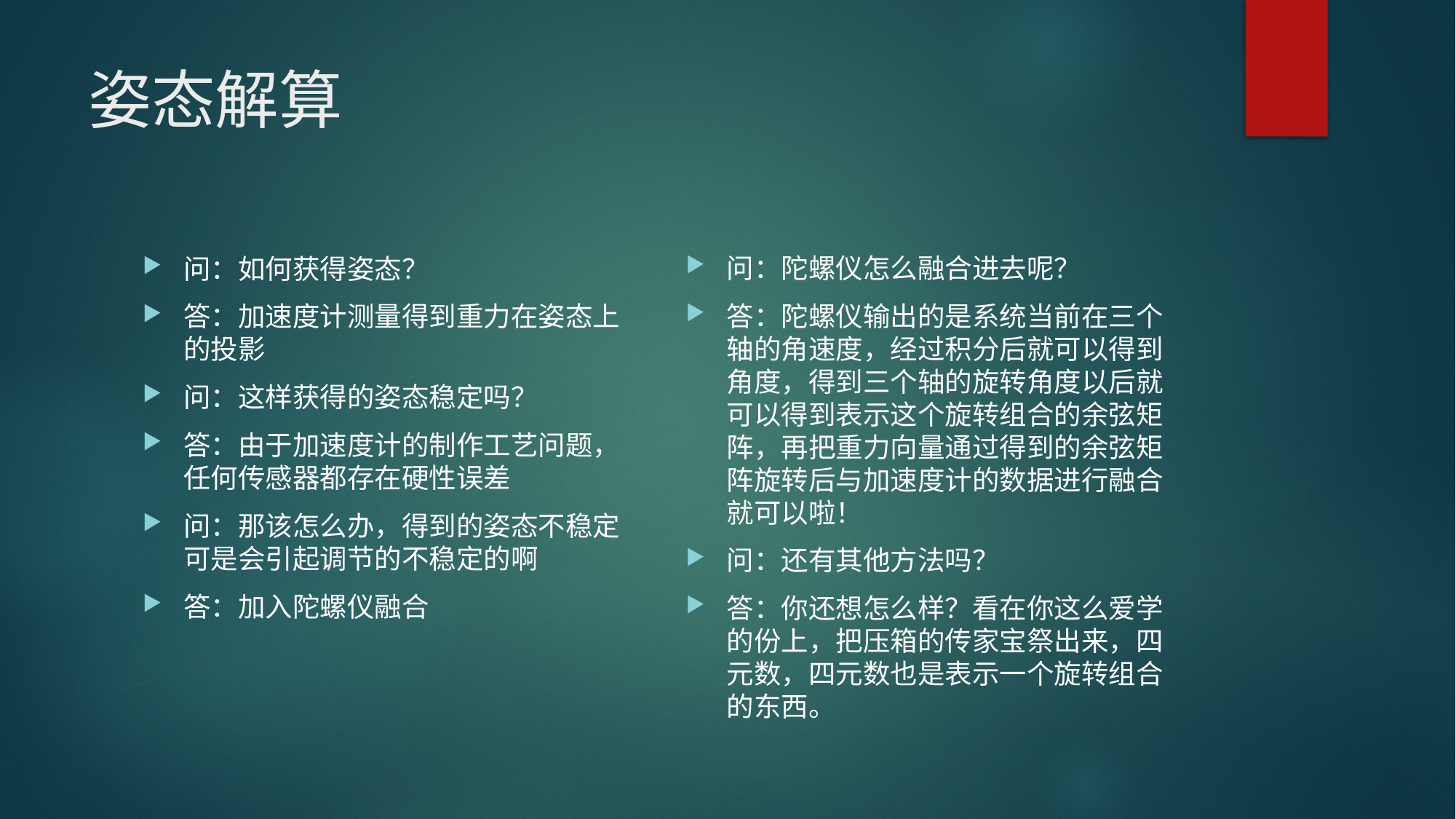

# 姿态解算
问：陀螺仪怎么融合进去呢？
答：陀螺仪输出的是系统当前在三个轴的角速度，经过积分后就可以得到角度，得到三个轴的旋转角度以后就可以得到表示这个旋转组合的余弦矩阵，再把重力向量通过得到的余弦矩阵旋转后与加速度计的数据进行融合就可以啦！
问：还有其他方法吗？
答：你还想怎么样？看在你这么爱学的份上，把压箱的传家宝祭出来，四元数，四元数也是表示一个旋转组合的东西。
问：如何获得姿态？
答：加速度计测量得到重力在姿态上的投影
问：这样获得的姿态稳定吗？
答：由于加速度计的制作工艺问题，任何传感器都存在硬性误差
问：那该怎么办，得到的姿态不稳定可是会引起调节的不稳定的啊
答：加入陀螺仪融合